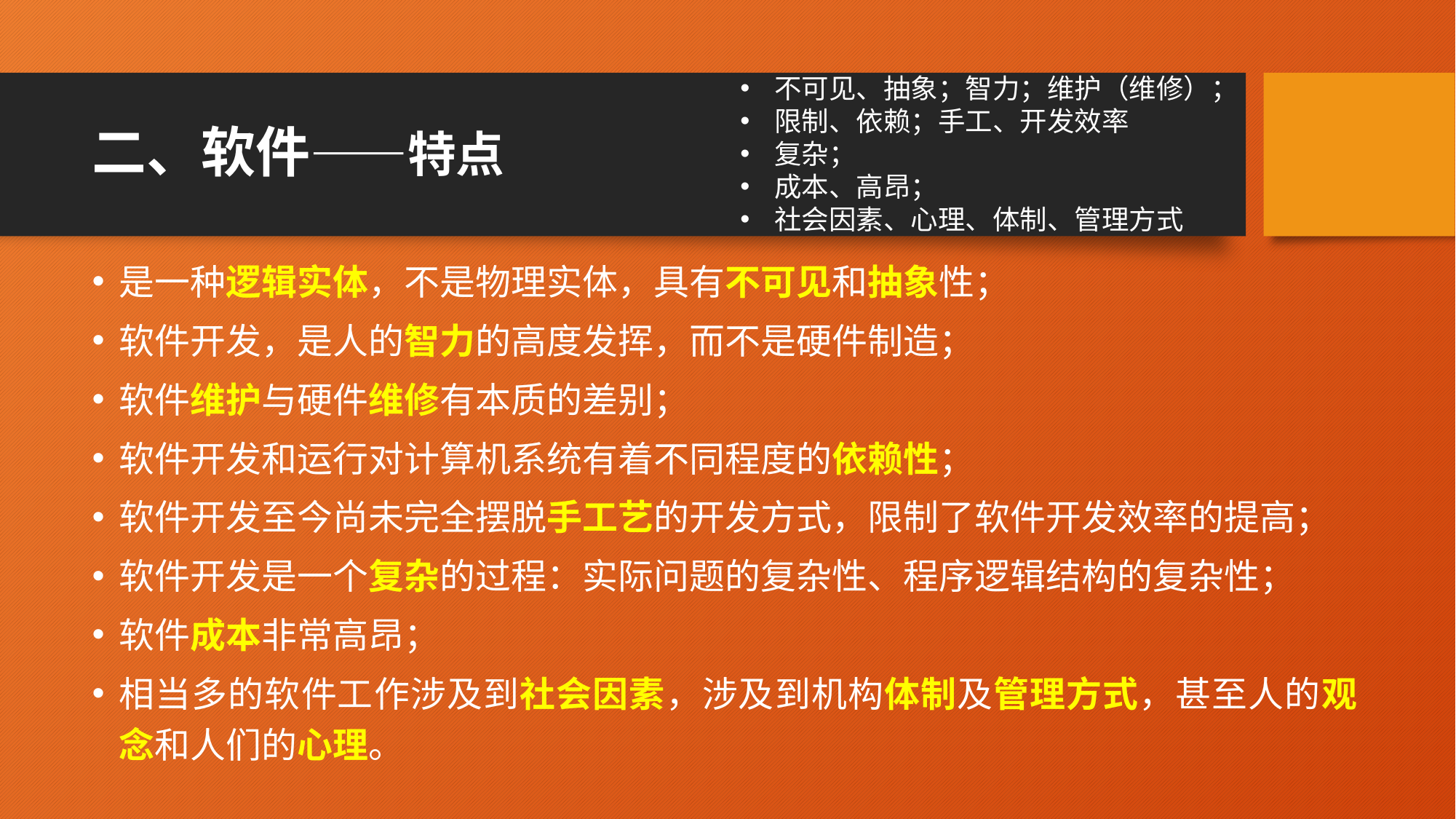

不可见、抽象；智力；维护（维修）；
限制、依赖；手工、开发效率
复杂；
成本、高昂；
社会因素、心理、体制、管理方式
# 二、软件——特点
是一种逻辑实体，不是物理实体，具有不可见和抽象性；
软件开发，是人的智力的高度发挥，而不是硬件制造；
软件维护与硬件维修有本质的差别；
软件开发和运行对计算机系统有着不同程度的依赖性；
软件开发至今尚未完全摆脱手工艺的开发方式，限制了软件开发效率的提高；
软件开发是一个复杂的过程：实际问题的复杂性、程序逻辑结构的复杂性；
软件成本非常高昂；
相当多的软件工作涉及到社会因素，涉及到机构体制及管理方式，甚至人的观念和人们的心理。